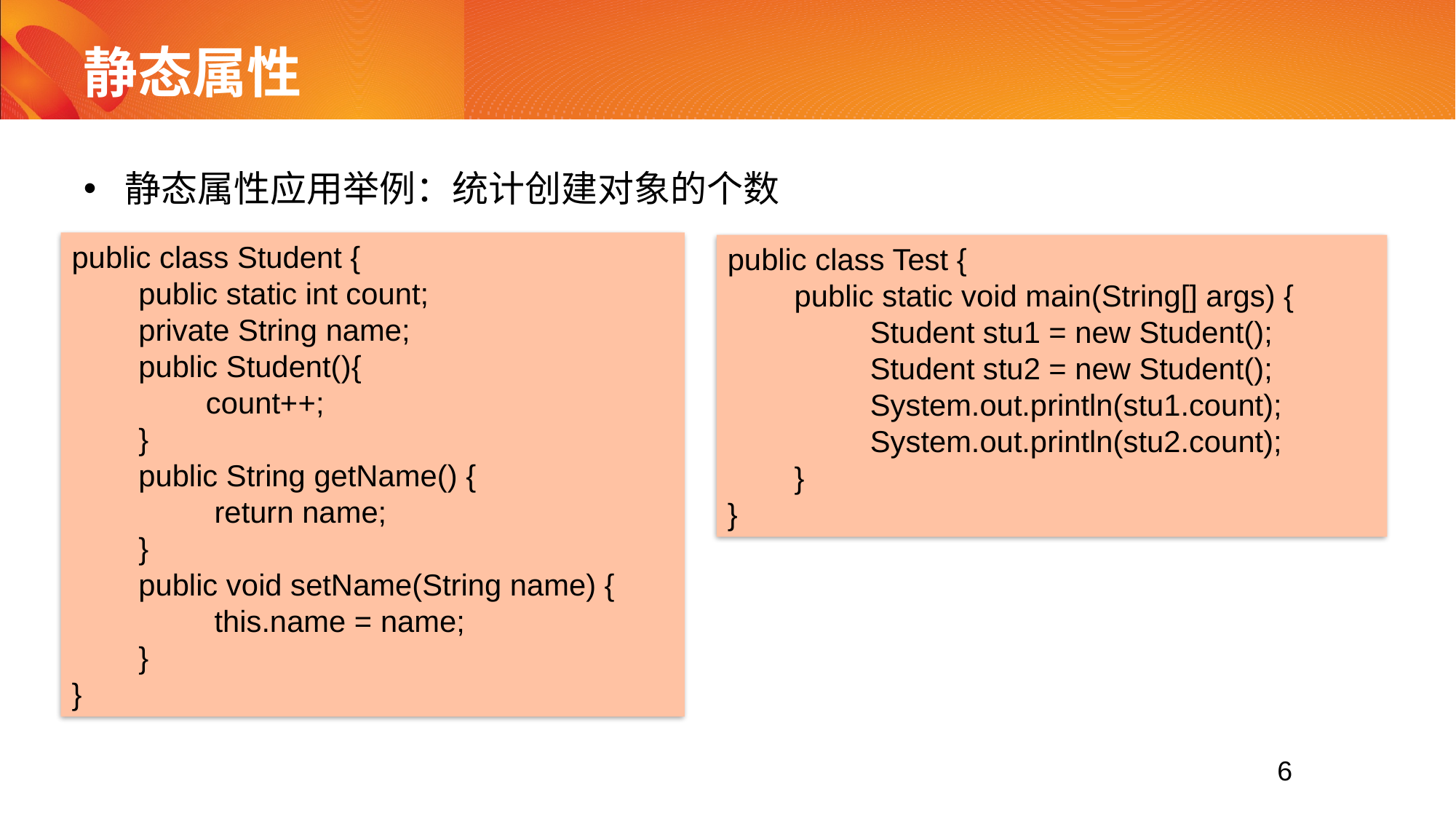

# 静态属性
静态属性应用举例：统计创建对象的个数
public class Student {
        public static int count;
        private String name;
        public Student(){
	   count++;
        }
        public String getName() {
	    return name;
        }
        public void setName(String name) {
	    this.name = name;
        }
}
public class Test {
        public static void main(String[] args) {
	    Student stu1 = new Student();
	    Student stu2 = new Student();
	    System.out.println(stu1.count);
	    System.out.println(stu2.count);
        }
}